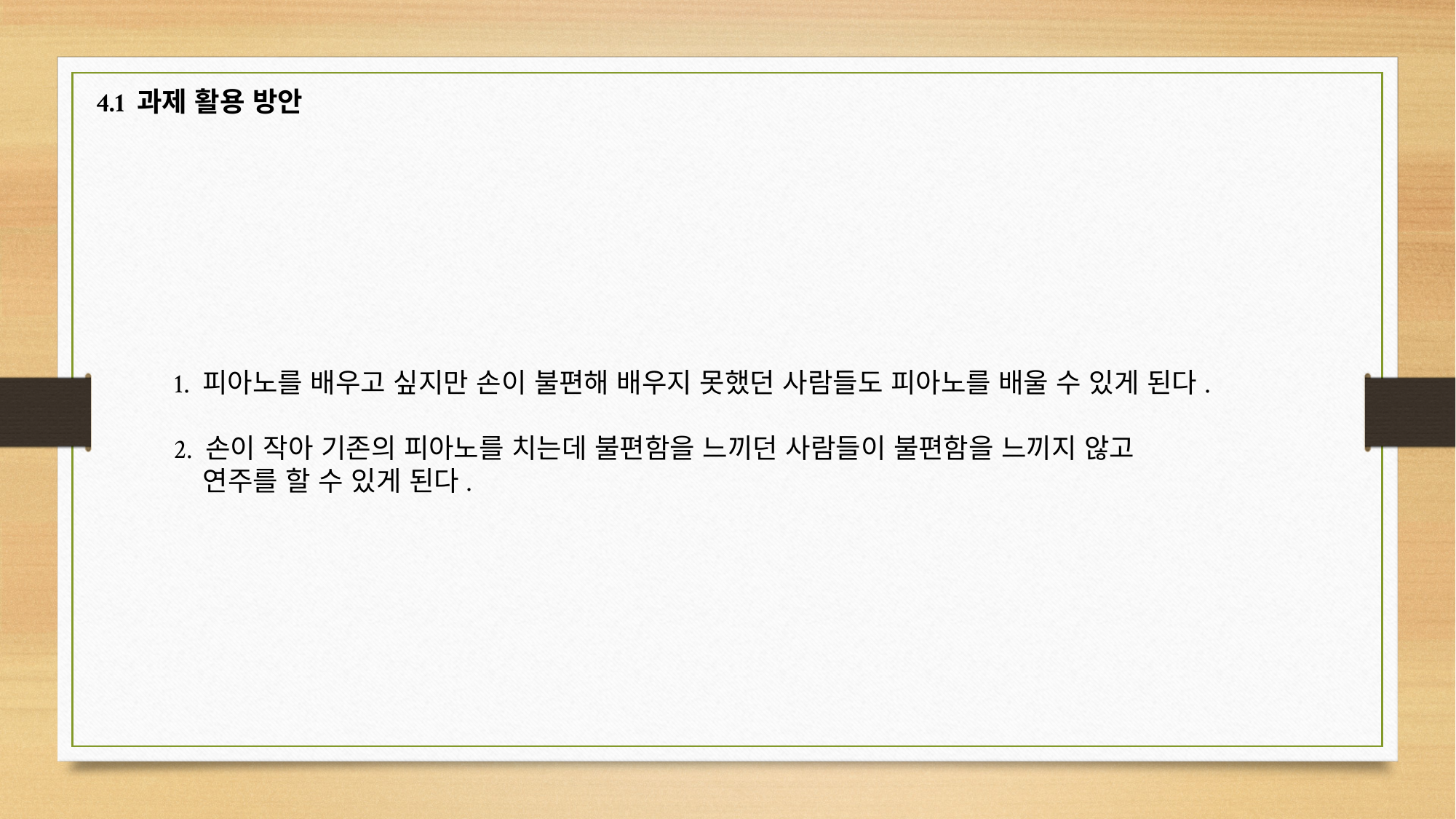

4.1 과제 활용 방안
1. 피아노를 배우고 싶지만 손이 불편해 배우지 못했던 사람들도 피아노를 배울 수 있게 된다.

2. 손이 작아 기존의 피아노를 치는데 불편함을 느끼던 사람들이 불편함을 느끼지 않고
   연주를 할 수 있게 된다.